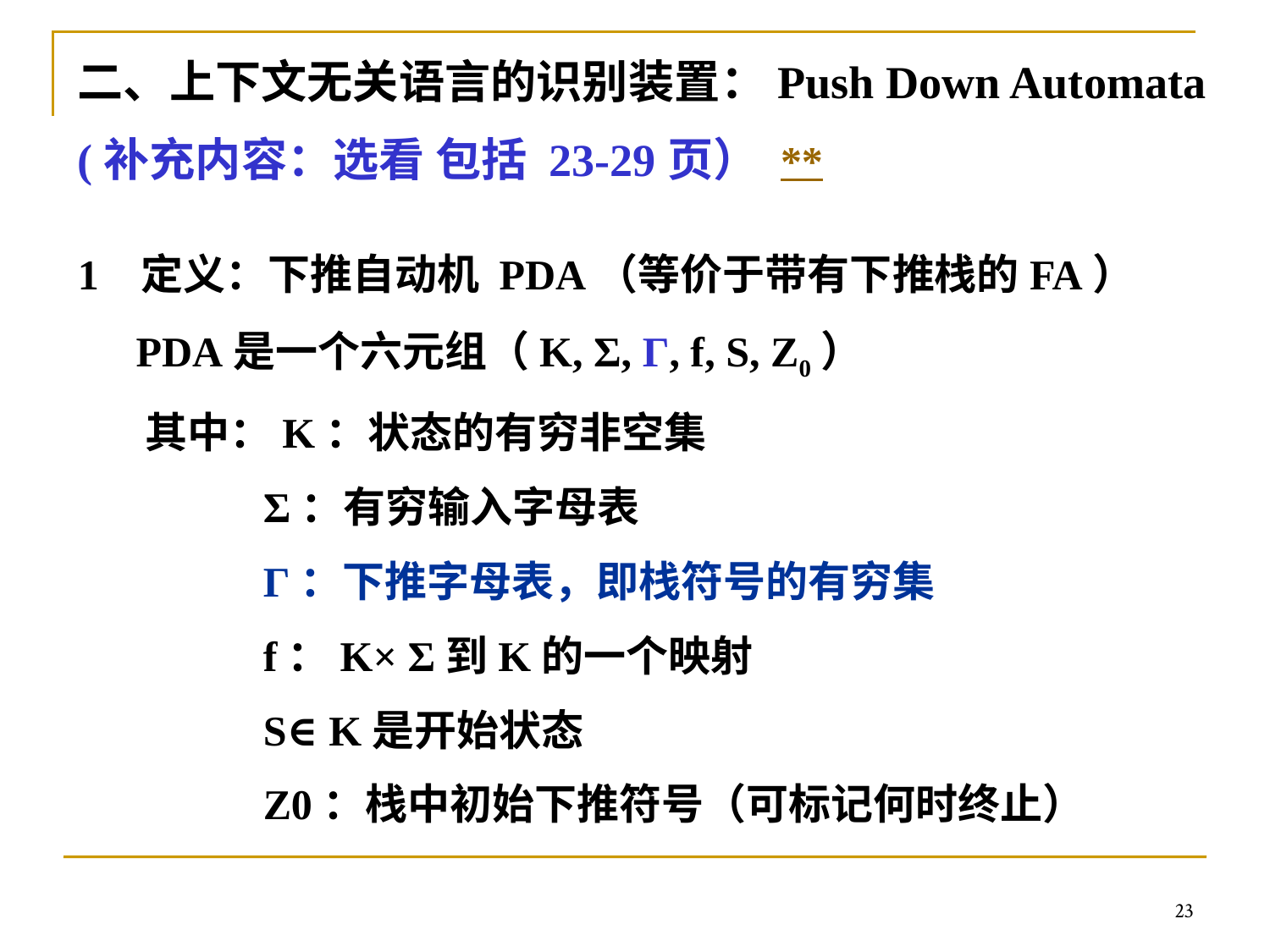

二、上下文无关语言的识别装置：Push Down Automata
(补充内容：选看 包括 23-29页） **
1   定义：下推自动机 PDA（等价于带有下推栈的FA）
	 PDA是一个六元组（K, Σ, Γ, f, S, Z0）
	 其中：K：状态的有穷非空集
             Σ：有穷输入字母表
             Γ：下推字母表，即栈符号的有穷集
             f：K× Σ到K的一个映射
             S∈K是开始状态
             Z0：栈中初始下推符号（可标记何时终止）
23